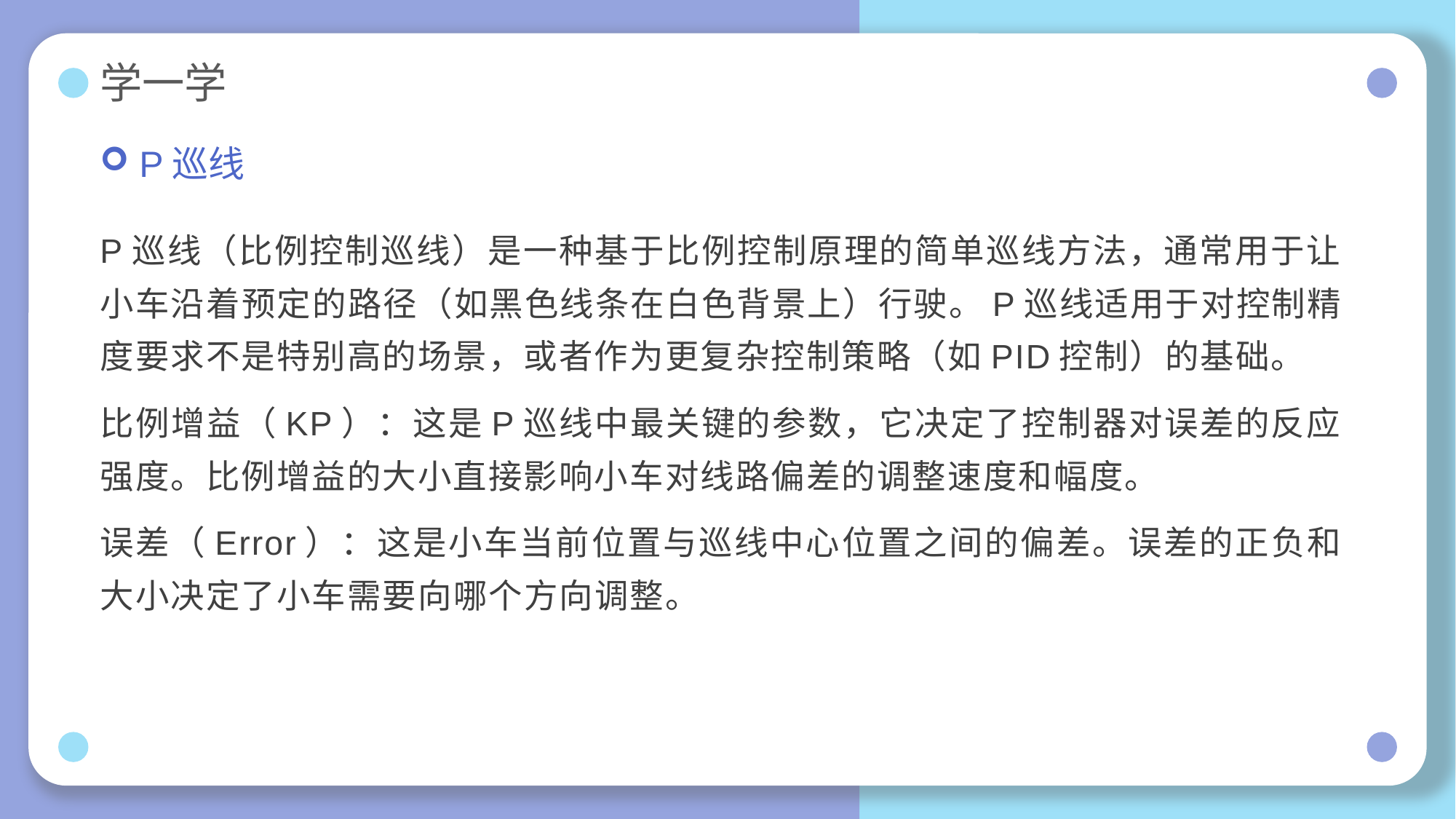

# 学一学
 P巡线
P巡线（比例控制巡线）是一种基于比例控制原理的简单巡线方法，通常用于让小车沿着预定的路径（如黑色线条在白色背景上）行驶。P巡线适用于对控制精度要求不是特别高的场景，或者作为更复杂控制策略（如PID控制）的基础。
比例增益（KP）：这是P巡线中最关键的参数，它决定了控制器对误差的反应强度。比例增益的大小直接影响小车对线路偏差的调整速度和幅度。
误差（Error）：这是小车当前位置与巡线中心位置之间的偏差。误差的正负和大小决定了小车需要向哪个方向调整。